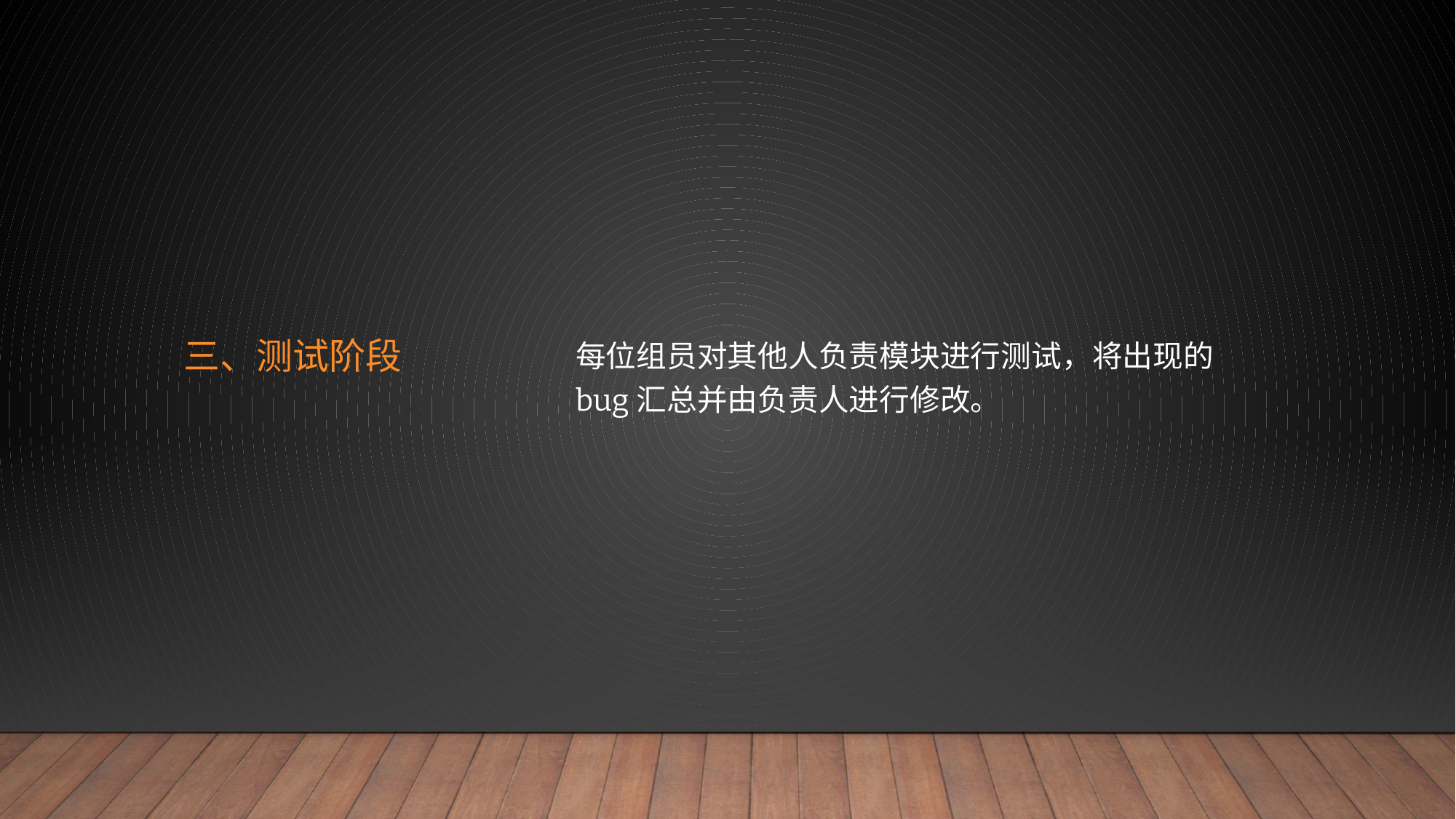

# 三、测试阶段
每位组员对其他人负责模块进行测试，将出现的bug汇总并由负责人进行修改。